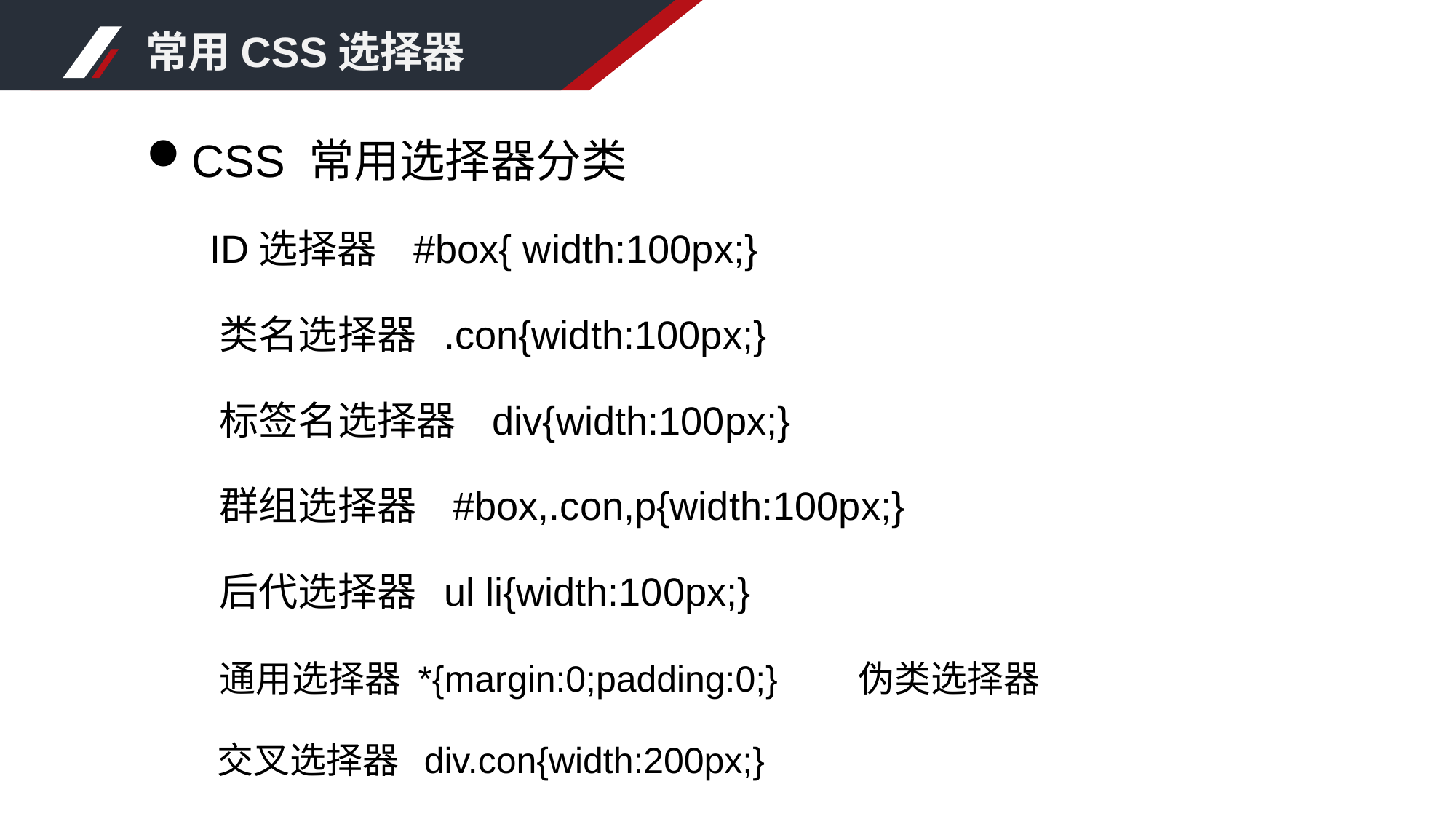

常用CSS选择器
CSS 常用选择器分类
ID选择器   #box{ width:100px;}
	  类名选择器  .con{width:100px;}
	  标签名选择器   div{width:100px;}
	  群组选择器   #box,.con,p{width:100px;}
 	  后代选择器  ul li{width:100px;}
	  通用选择器 *{margin:0;padding:0;}       伪类选择器
	  交叉选择器  div.con{width:200px;}